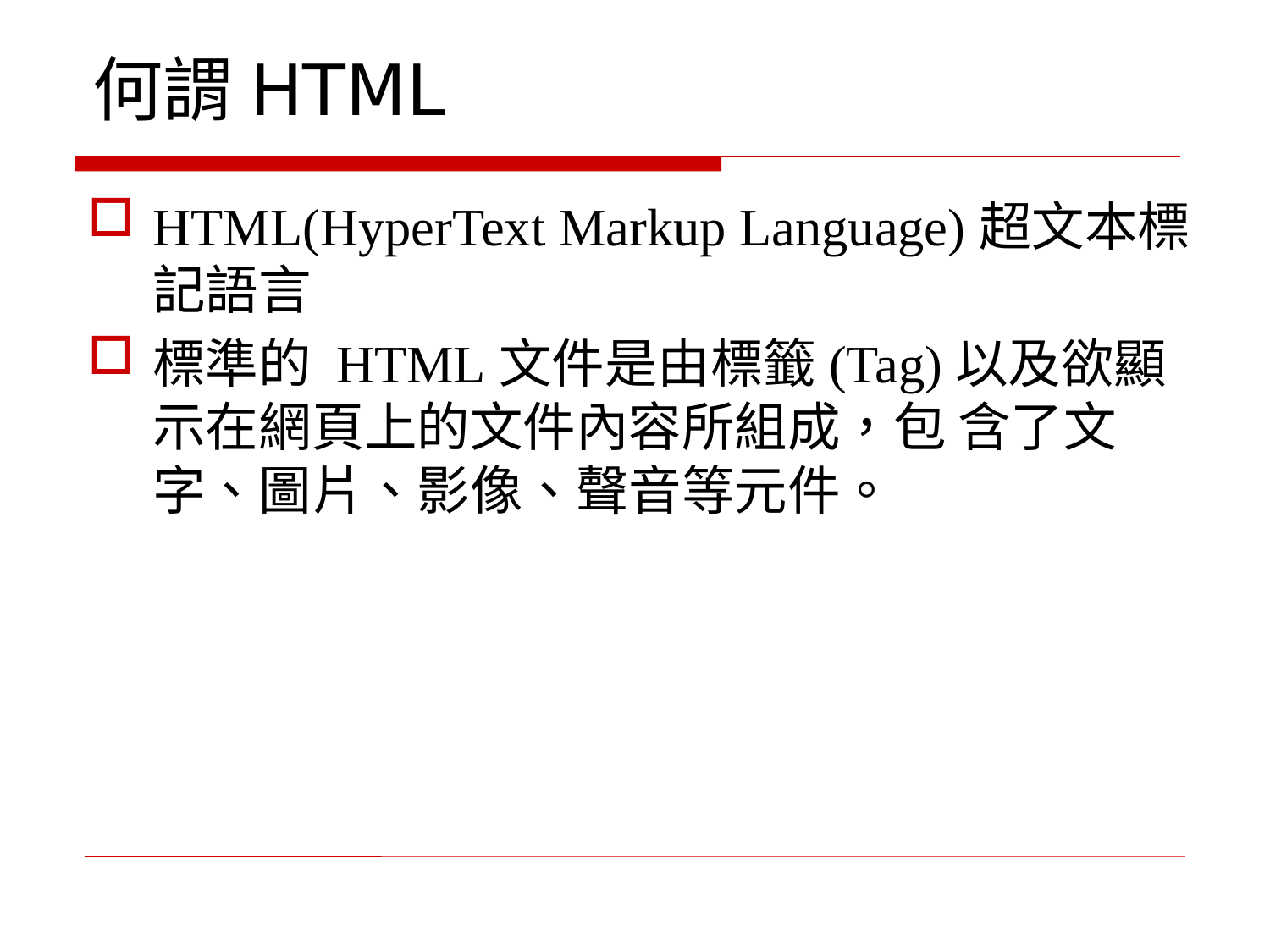

# 何謂HTML
HTML(HyperText Markup Language)超文本標記語言
標準的 HTML文件是由標籤(Tag)以及欲顯示在網頁上的文件內容所組成，包 含了文字、圖片、影像、聲音等元件。